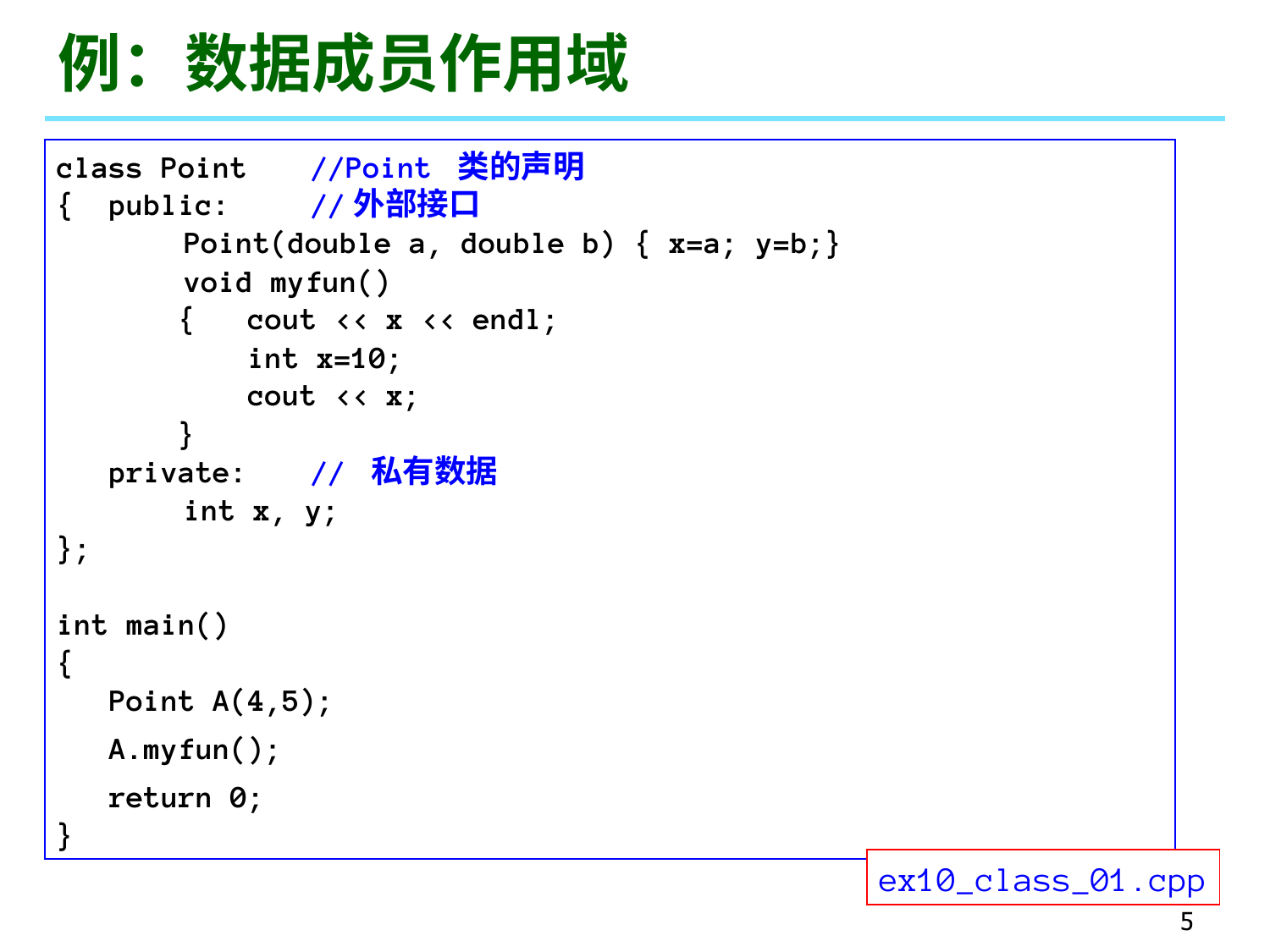

# 例：数据成员作用域
class Point	//Point 类的声明
{  public:	//外部接口
	Point(double a, double b) { x=a; y=b;}
	void myfun()
       {   cout << x << endl;
           int x=10;
           cout << x;
       }
   private:	// 私有数据
	int x, y;
};

int main()
{
   Point A(4,5);
   A.myfun();
   return 0;
}
ex10_class_01.cpp
5